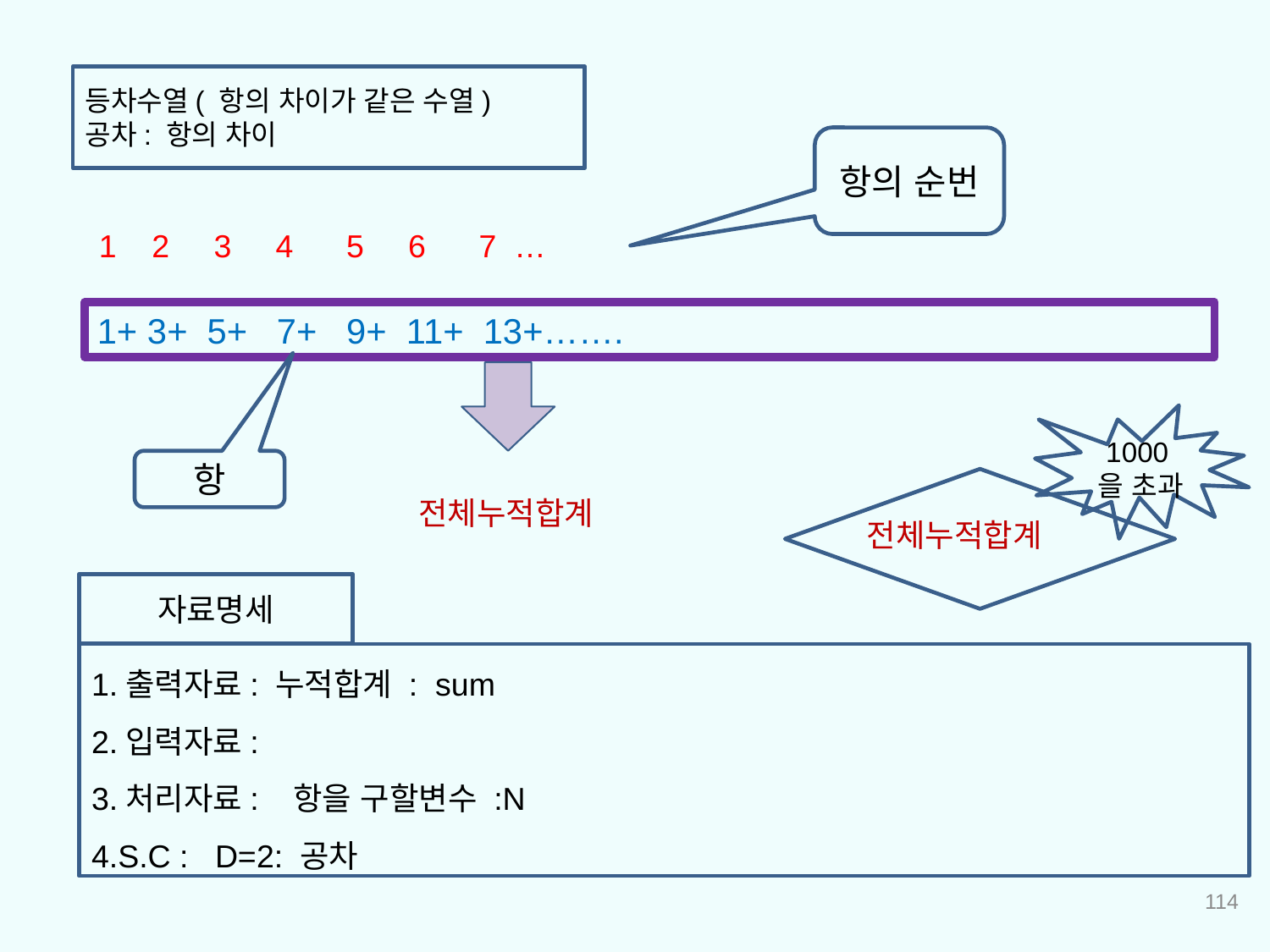

등차수열( 항의 차이가 같은 수열)
공차: 항의 차이
항의 순번
1    2     3     4      5     6      7  …
1+ 3+  5+   7+   9+  11+  13+…….

1000을 초과
항

전체누적합계
전체누적합계
자료명세
1.출력자료: 누적합계 :  sum
2.입력자료:
3.처리자료:   항을 구할변수 :N
4.S.C :   D=2: 공차
114